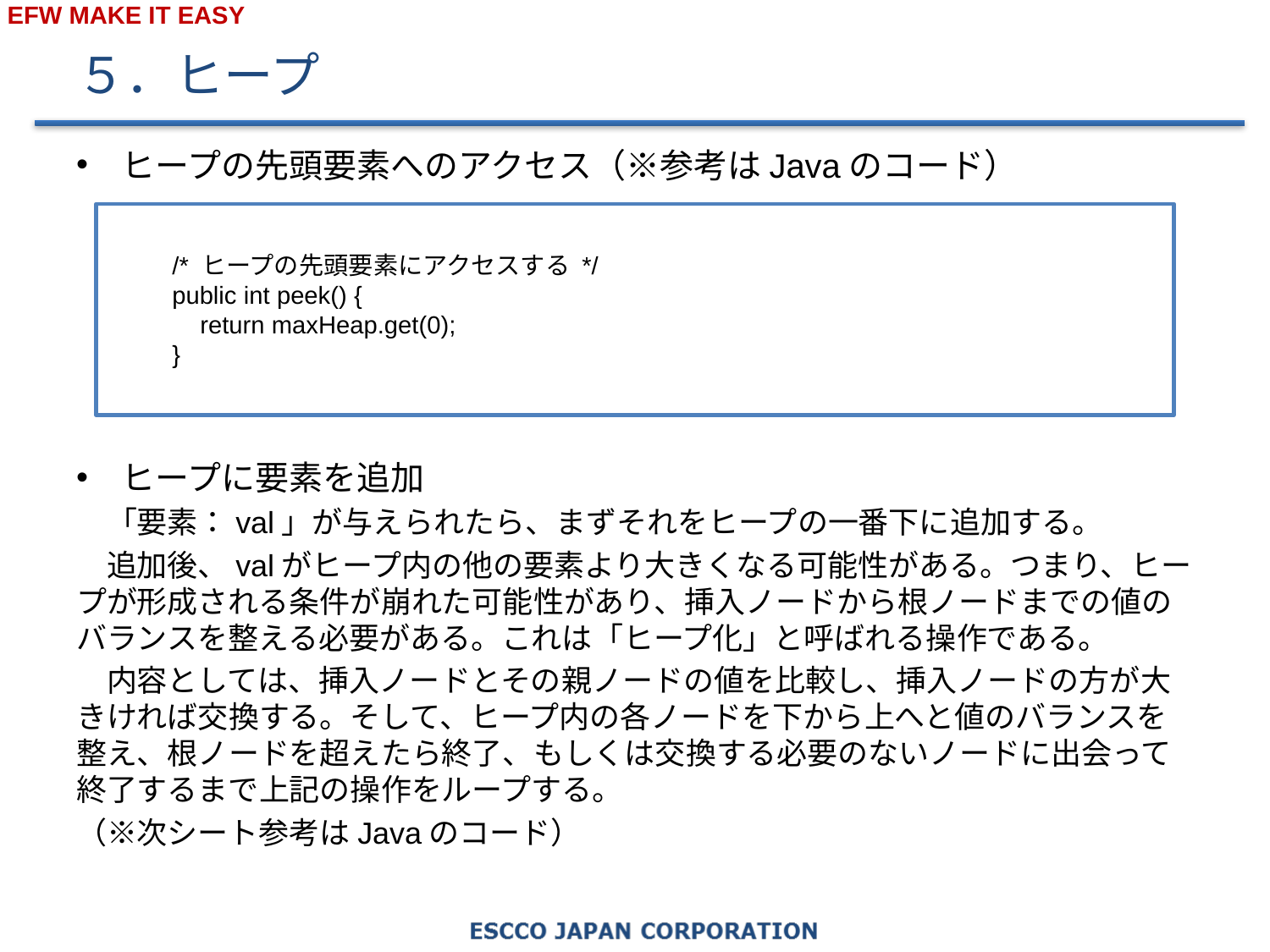

# ５．ヒープ
ヒープの先頭要素へのアクセス（※参考はJavaのコード）

ヒープに要素を追加
　「要素：val」が与えられたら、まずそれをヒープの一番下に追加する。
　追加後、valがヒープ内の他の要素より大きくなる可能性がある。つまり、ヒープが形成される条件が崩れた可能性があり、挿入ノードから根ノードまでの値のバランスを整える必要がある。これは「ヒープ化」と呼ばれる操作である。
　内容としては、挿入ノードとその親ノードの値を比較し、挿入ノードの方が大きければ交換する。そして、ヒープ内の各ノードを下から上へと値のバランスを整え、根ノードを超えたら終了、もしくは交換する必要のないノードに出会って終了するまで上記の操作をループする。
（※次シート参考はJavaのコード）
/* ヒープの先頭要素にアクセスする */
public int peek() {
    return maxHeap.get(0);
}